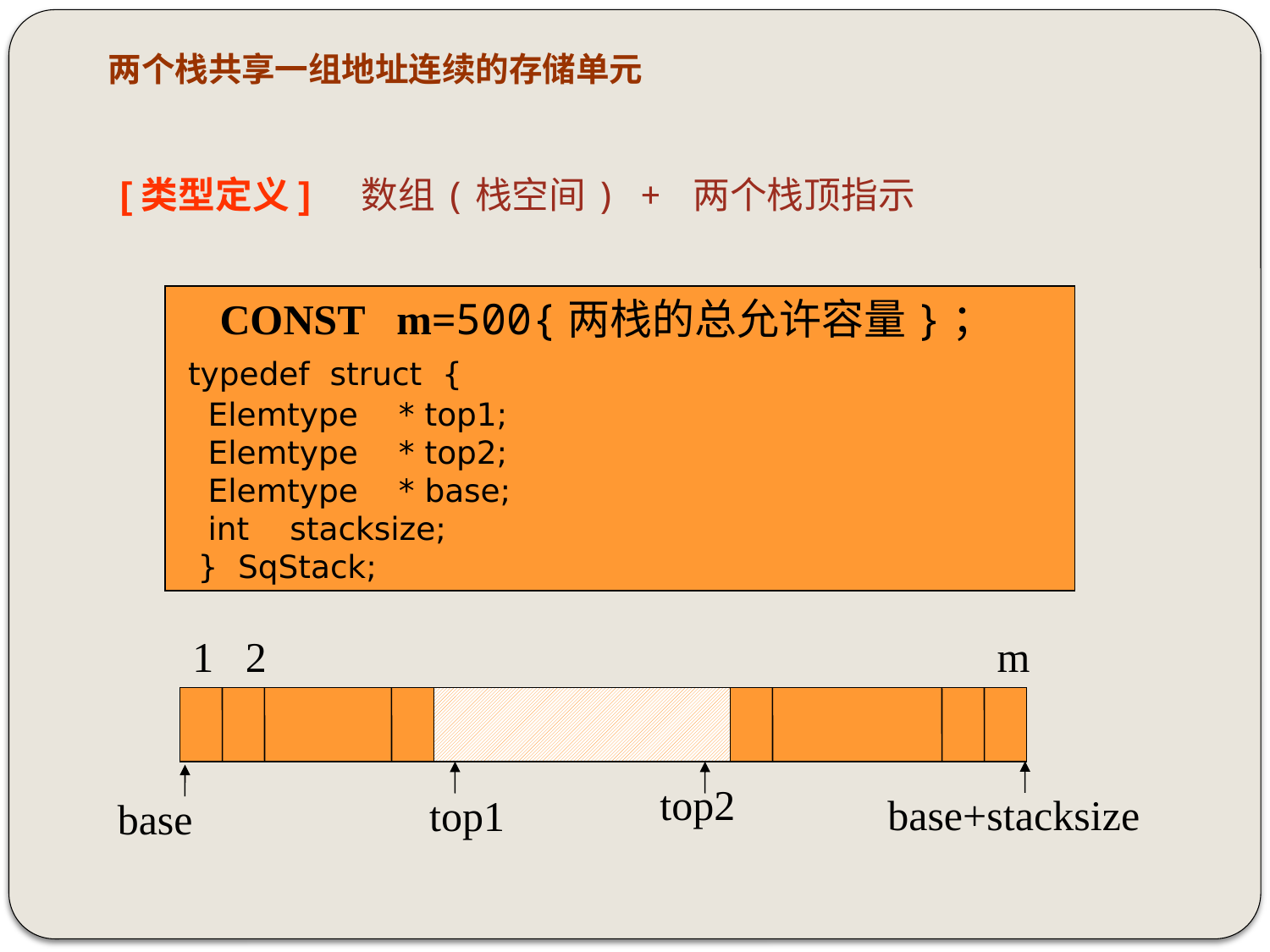

两个栈共享一组地址连续的存储单元
 [类型定义]    数组(栈空间) + 两个栈顶指示

    CONST   m=500{两栈的总允许容量}；
 typedef  struct  {
   Elemtype    * top1;
   Elemtype    * top2;
   Elemtype    * base;
   int    stacksize;
  }  SqStack;
 1   2                                                                     m

top2
base+stacksize
top1
base